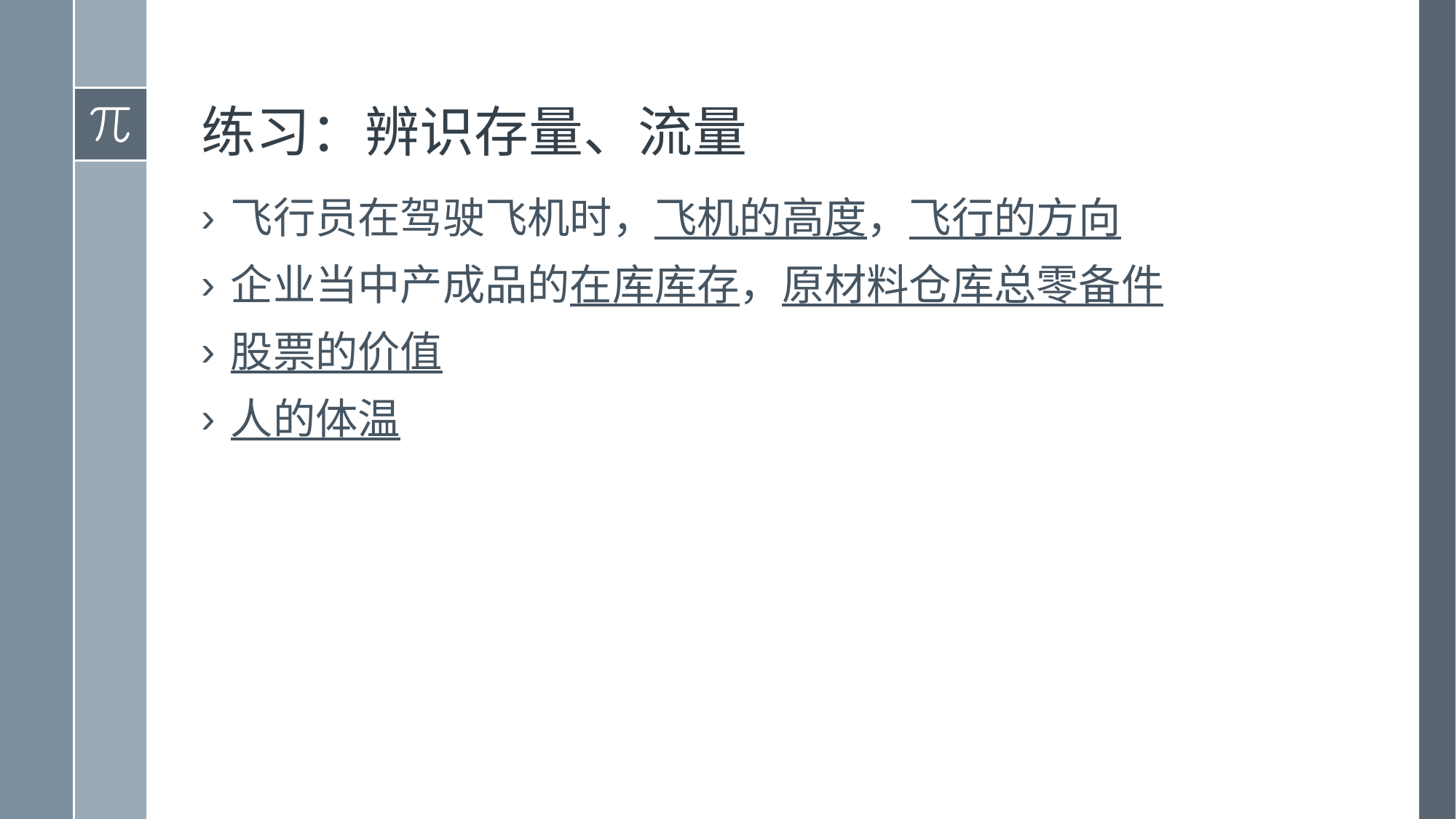

# 练习：辨识存量、流量
飞行员在驾驶飞机时，飞机的高度，飞行的方向
企业当中产成品的在库库存，原材料仓库总零备件
股票的价值
人的体温